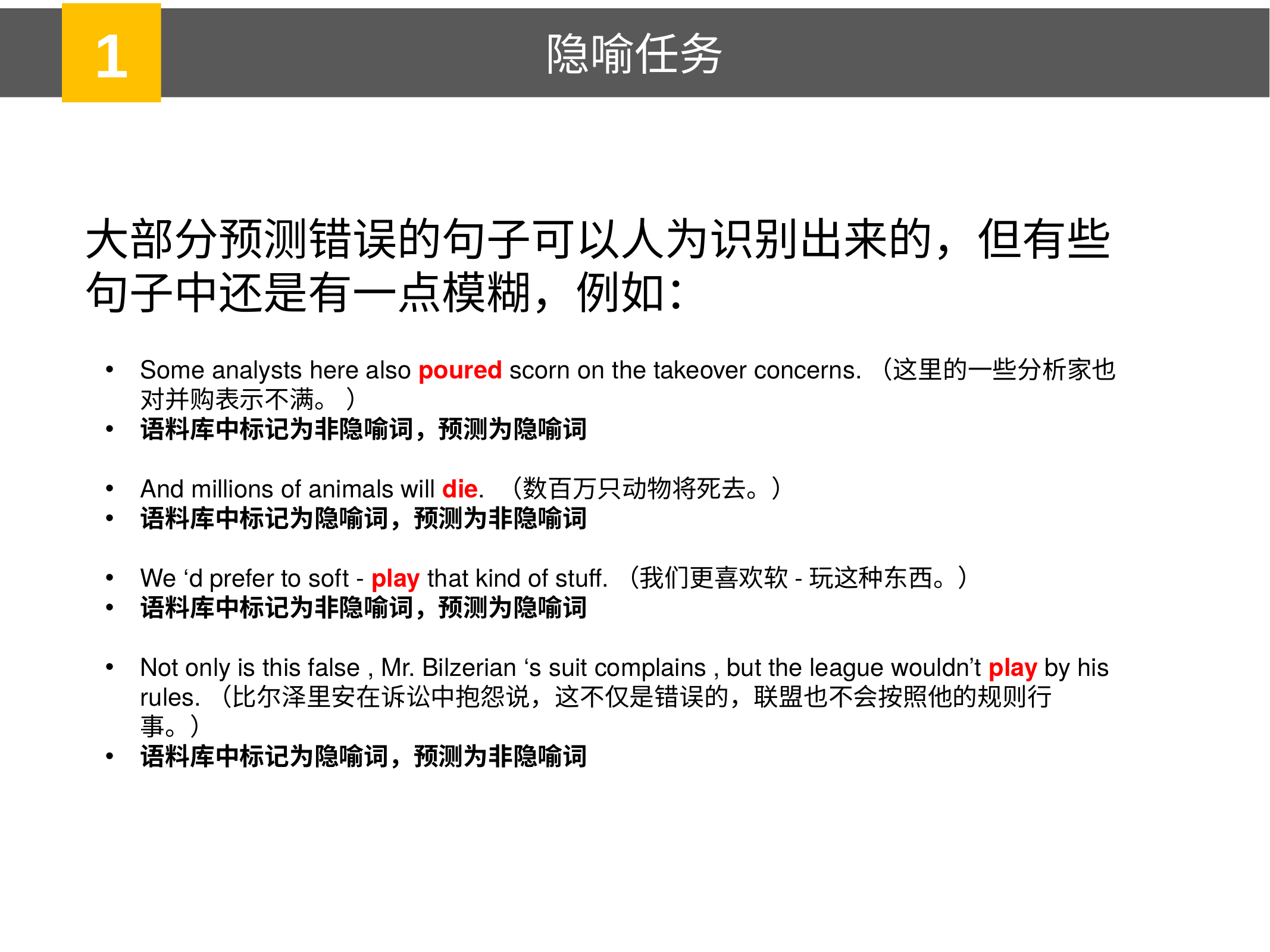

1

隐喻任务
大部分预测错误的句子可以人为识别出来的，但有些句子中还是有一点模糊，例如：
Some analysts here also poured scorn on the takeover concerns.（这里的一些分析家也对并购表示不满。 ）
语料库中标记为非隐喻词，预测为隐喻词

And millions of animals will die. （数百万只动物将死去。）
语料库中标记为隐喻词，预测为非隐喻词

We ‘d prefer to soft - play that kind of stuff.（我们更喜欢软-玩这种东西。）
语料库中标记为非隐喻词，预测为隐喻词

Not only is this false , Mr. Bilzerian ‘s suit complains , but the league wouldn’t play by his rules.（比尔泽里安在诉讼中抱怨说，这不仅是错误的，联盟也不会按照他的规则行事。）
语料库中标记为隐喻词，预测为非隐喻词